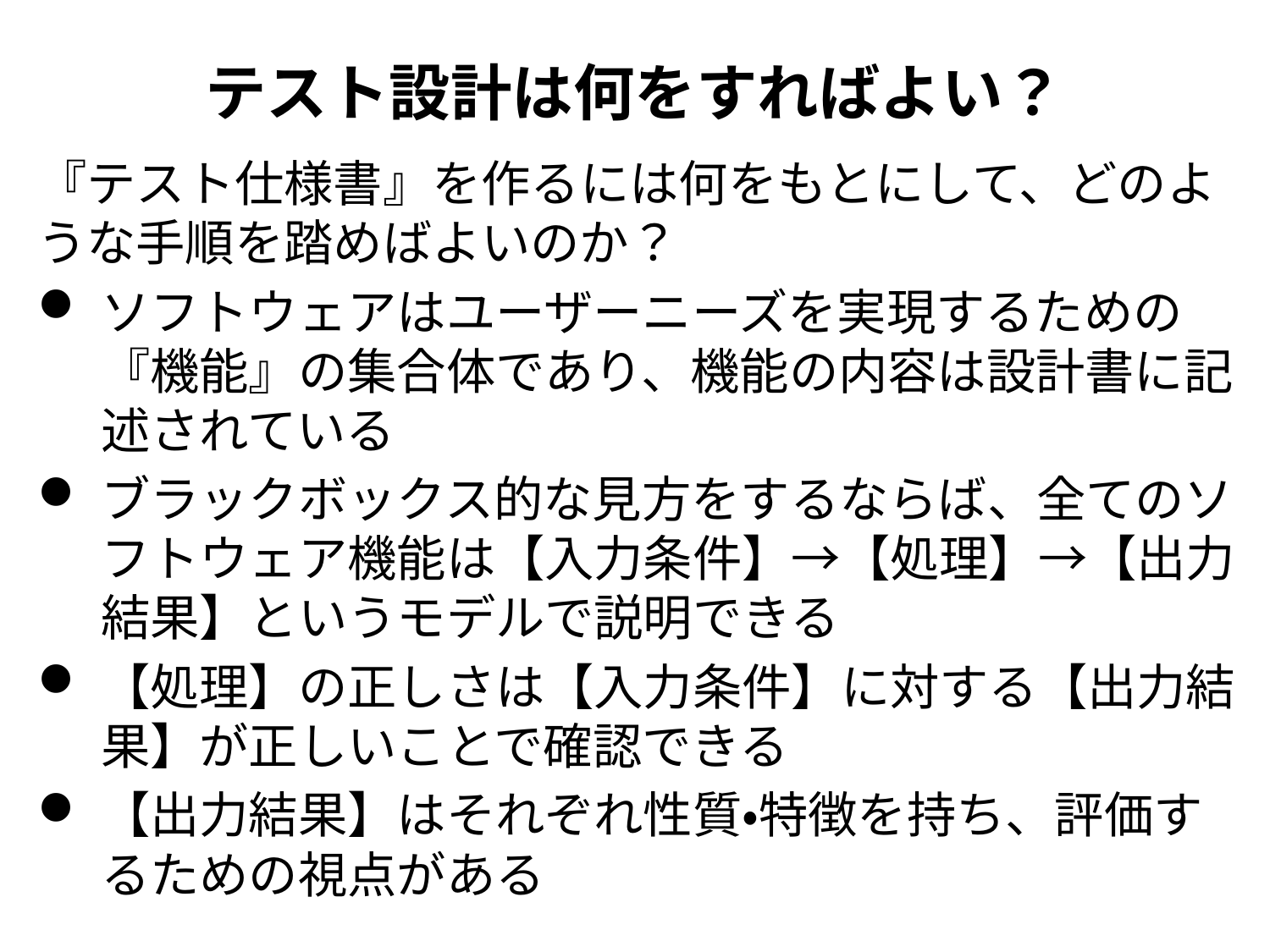

# テスト設計は何をすればよい？
『テスト仕様書』を作るには何をもとにして、どのような手順を踏めばよいのか？
ソフトウェアはユーザーニーズを実現するための『機能』の集合体であり、機能の内容は設計書に記述されている
ブラックボックス的な見方をするならば、全てのソフトウェア機能は【入力条件】→【処理】→【出力結果】というモデルで説明できる
【処理】の正しさは【入力条件】に対する【出力結果】が正しいことで確認できる
【出力結果】はそれぞれ性質・特徴を持ち、評価するための視点がある